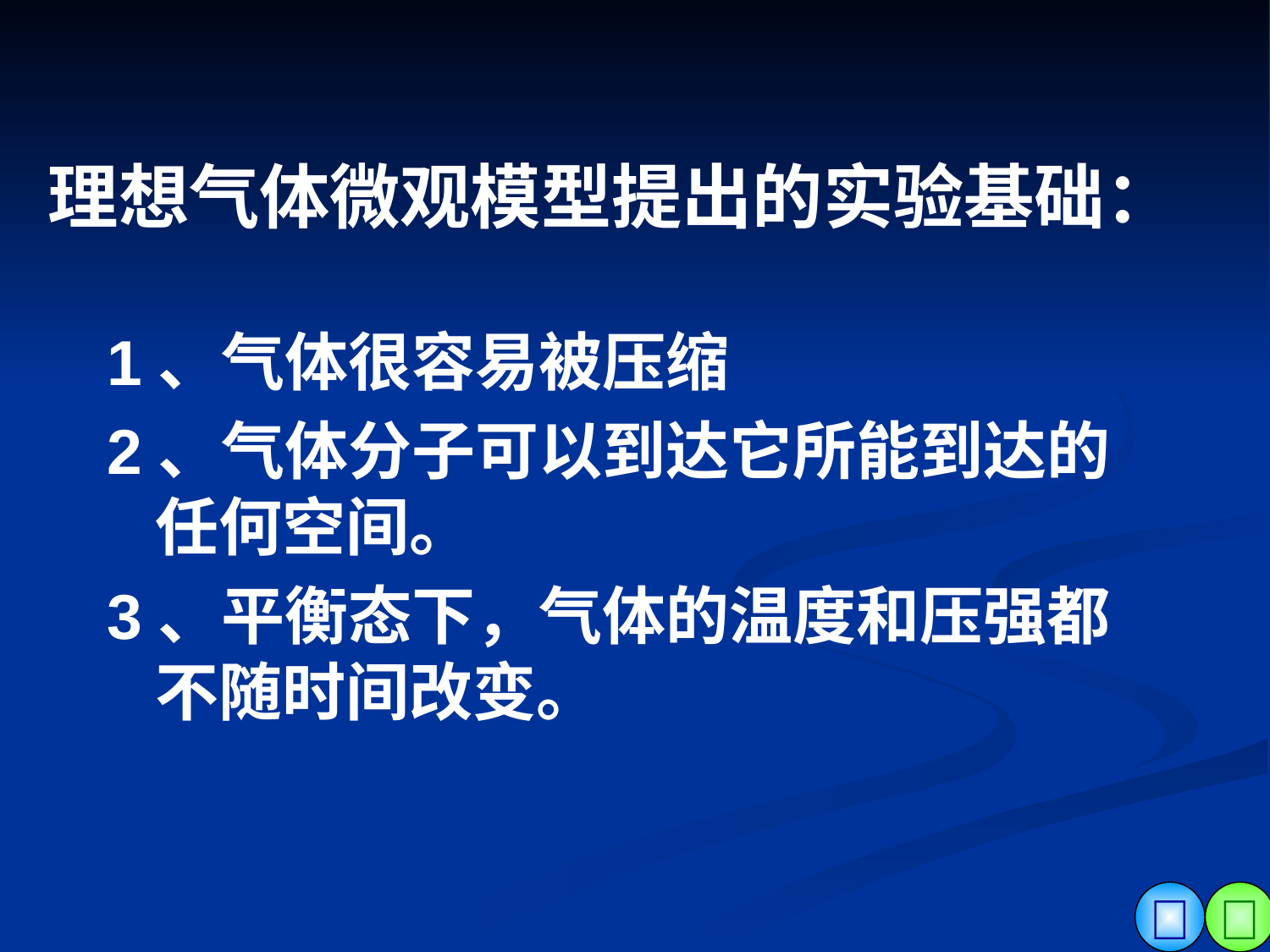

理想气体微观模型提出的实验基础：
1、气体很容易被压缩
2、气体分子可以到达它所能到达的任何空间。
3、平衡态下，气体的温度和压强都不随时间改变。